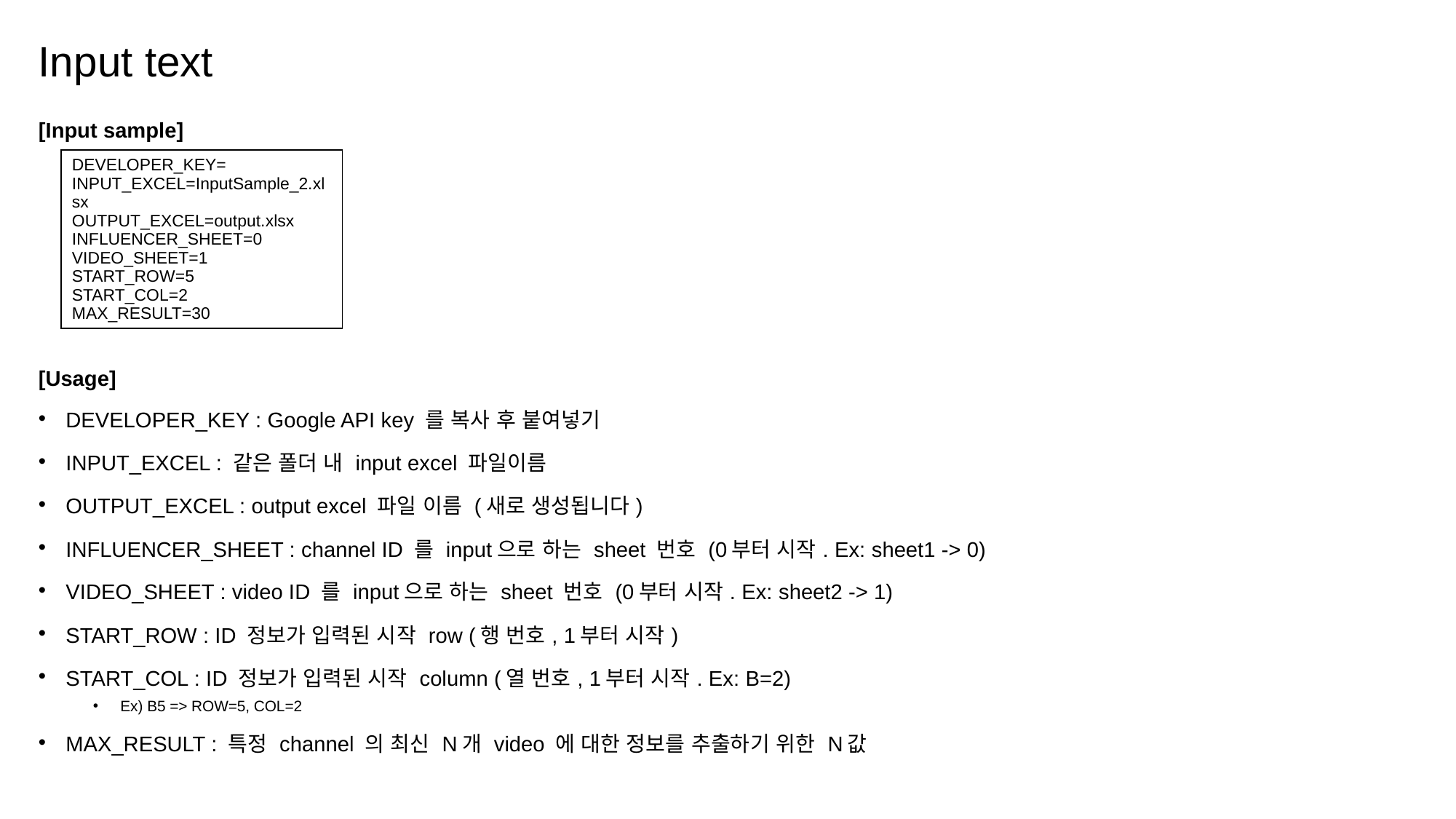

# Input text
[Input sample]

| DEVELOPER\_KEY= INPUT\_EXCEL=InputSample\_2.xlsx OUTPUT\_EXCEL=output.xlsx INFLUENCER\_SHEET=0 VIDEO\_SHEET=1 START\_ROW=5 START\_COL=2 MAX\_RESULT=30 |
| --- |
[Usage]
DEVELOPER_KEY : Google API key 를 복사 후 붙여넣기
INPUT_EXCEL : 같은 폴더 내 input excel 파일이름
OUTPUT_EXCEL : output excel 파일 이름 (새로 생성됩니다)
INFLUENCER_SHEET : channel ID 를 input으로 하는 sheet 번호 (0부터 시작. Ex: sheet1 -> 0)
VIDEO_SHEET : video ID 를 input으로 하는 sheet 번호 (0부터 시작. Ex: sheet2 -> 1)
START_ROW : ID 정보가 입력된 시작 row (행 번호, 1부터 시작)
START_COL : ID 정보가 입력된 시작 column (열 번호, 1부터 시작. Ex: B=2)
Ex) B5 => ROW=5, COL=2
MAX_RESULT : 특정 channel 의 최신 N개 video 에 대한 정보를 추출하기 위한 N값